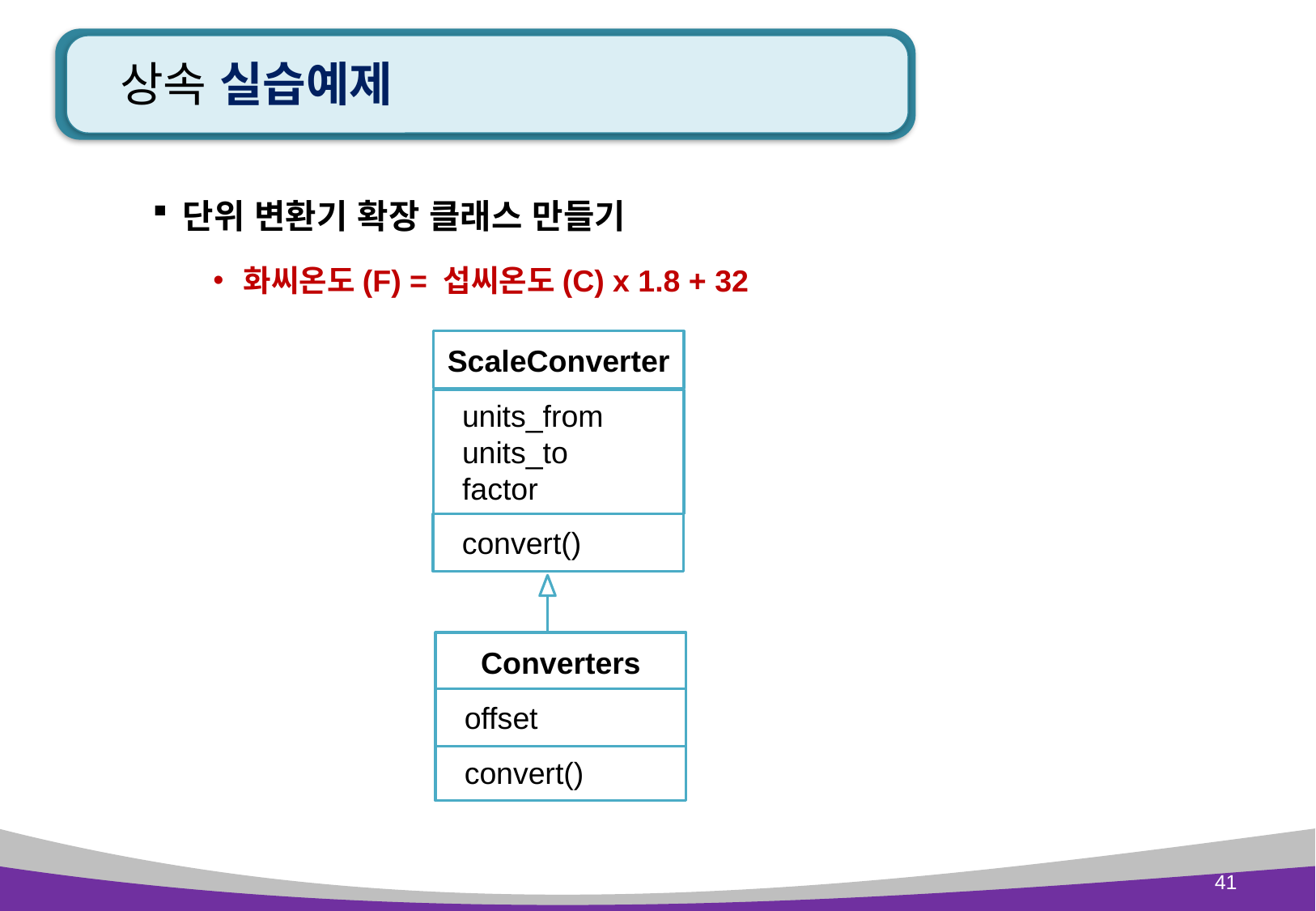

# 상속 실습예제
단위 변환기 확장 클래스 만들기
화씨온도(F) = 섭씨온도(C) x 1.8 + 32

ScaleConverter

  units_from
  units_to
  factor

  convert()

Converters

  offset
  convert()
41